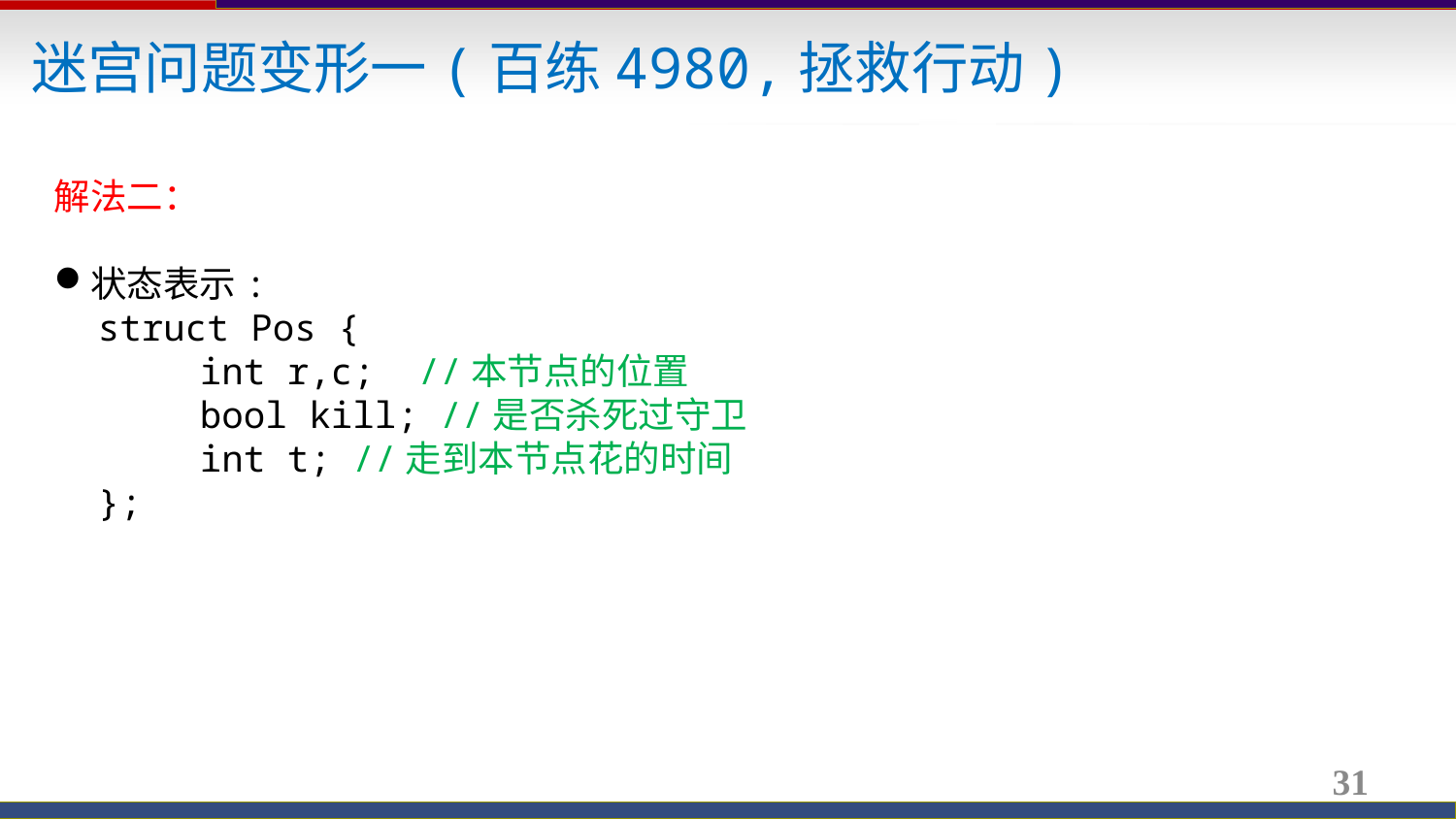

迷宫问题变形一(百练4980,拯救行动)

解法二：

状态表示:
  struct Pos {
	int r,c;  //本节点的位置
  	bool kill; //是否杀死过守卫
  	int t; //走到本节点花的时间
  };